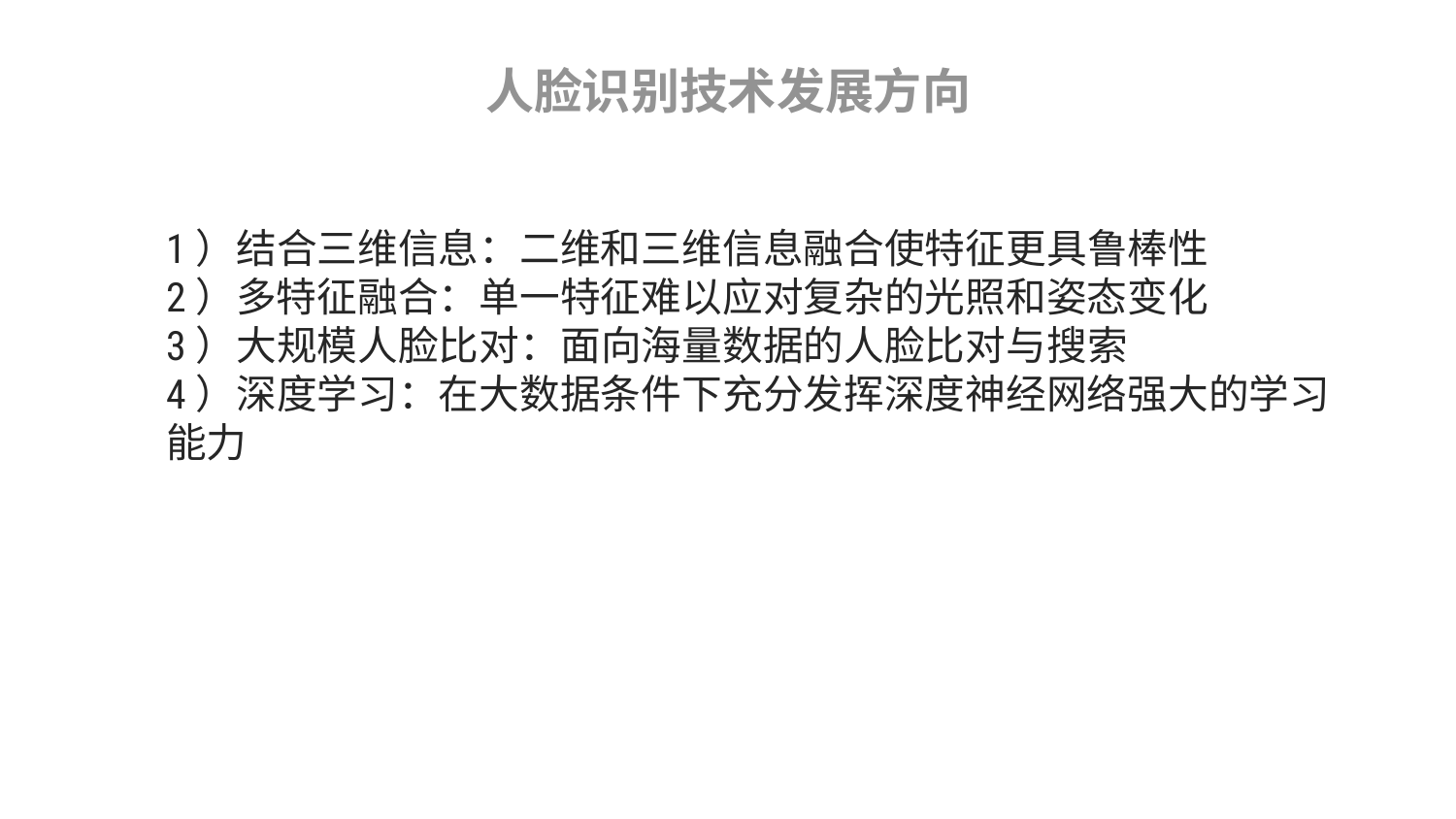

# 人脸识别技术发展方向
1）结合三维信息：二维和三维信息融合使特征更具鲁棒性
2）多特征融合：单一特征难以应对复杂的光照和姿态变化
3）大规模人脸比对：面向海量数据的人脸比对与搜索
4）深度学习：在大数据条件下充分发挥深度神经网络强大的学习能力